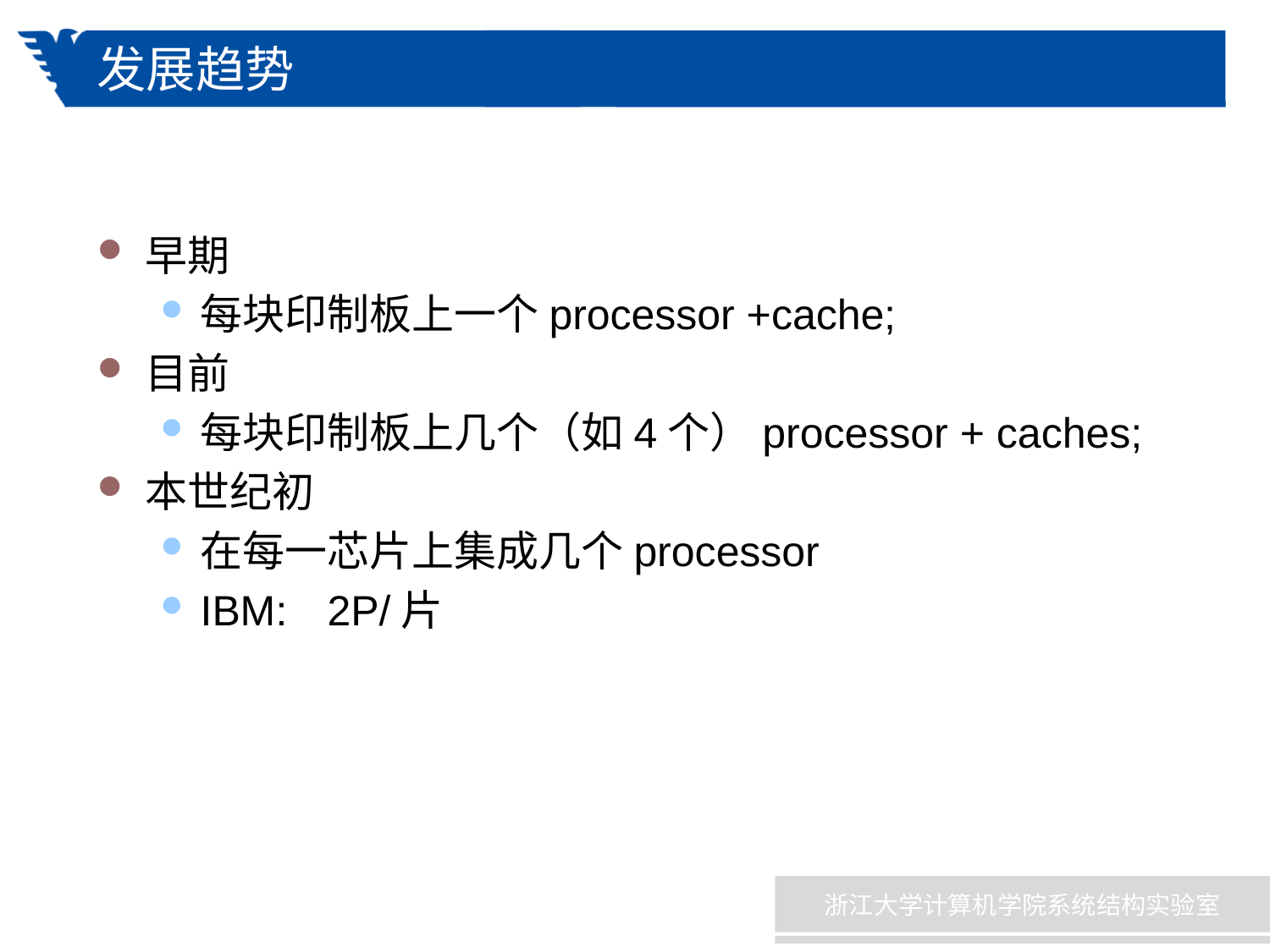

# 发展趋势
早期
每块印制板上一个processor +cache;
目前
每块印制板上几个（如4个）processor + caches;
本世纪初
在每一芯片上集成几个processor
IBM:	2P/片